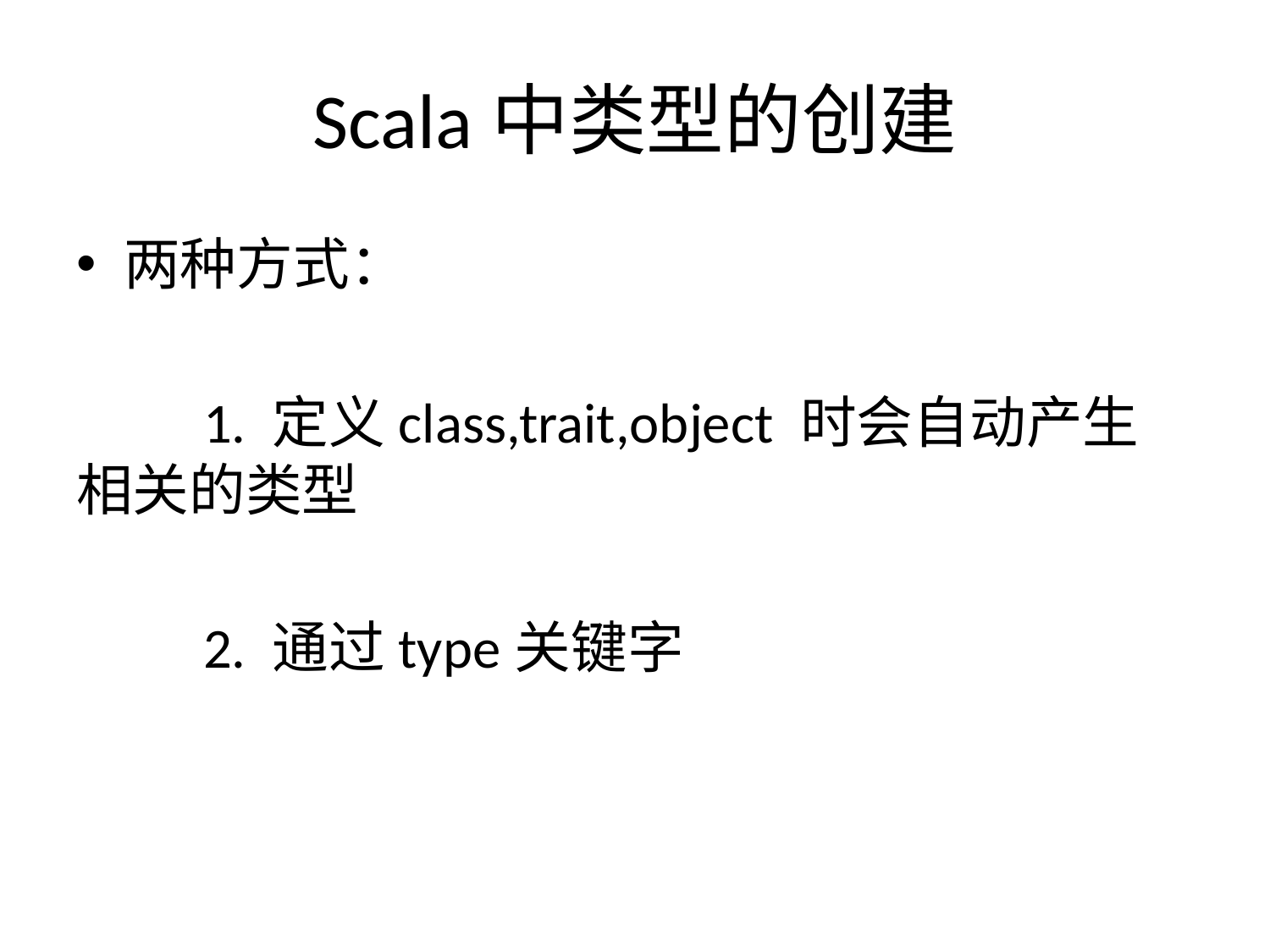

# Scala中类型的创建
两种方式：

	1. 定义class,trait,object 时会自动产生相关的类型

	2. 通过type关键字